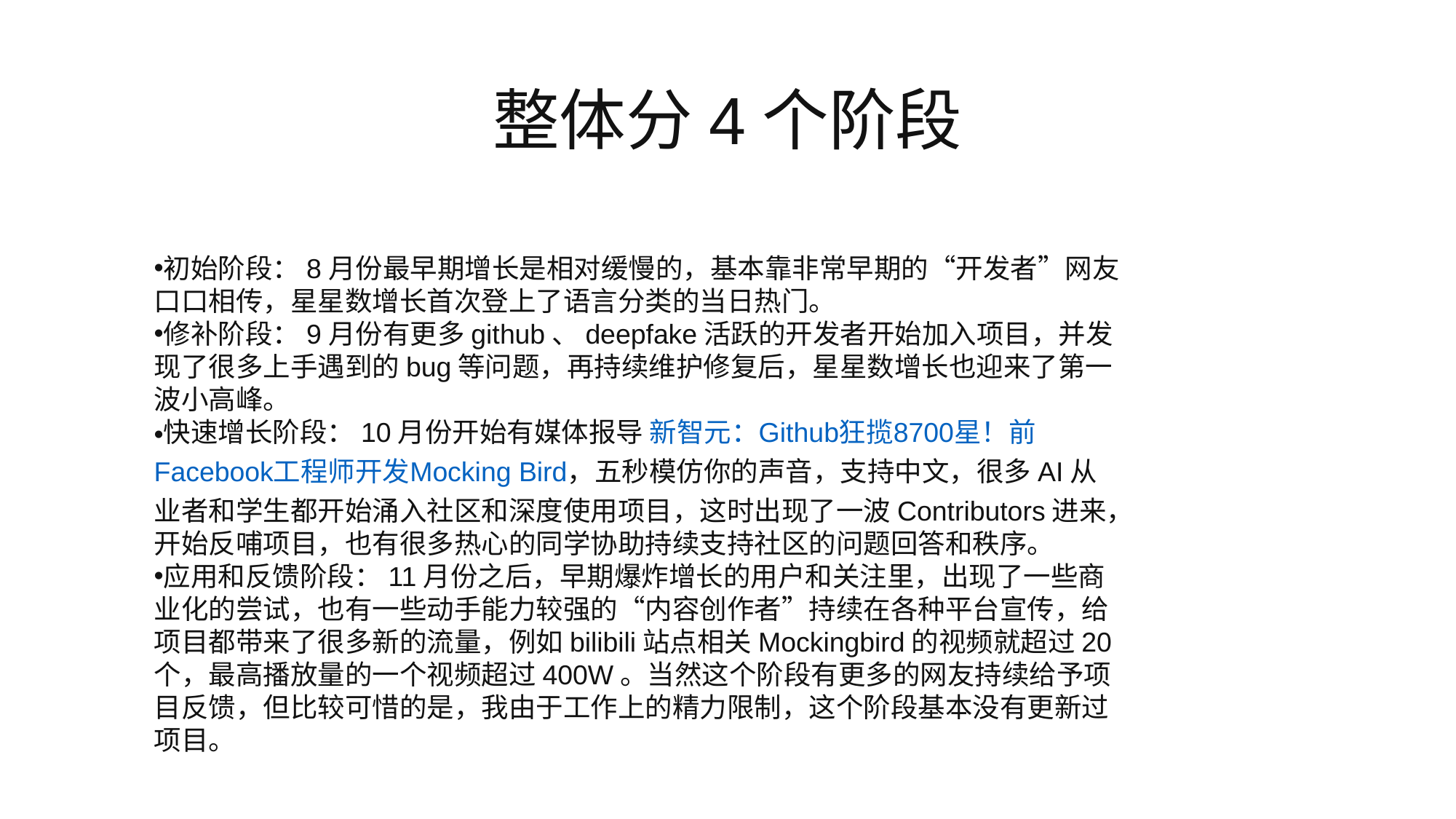

# 整体分4个阶段
初始阶段：8月份最早期增长是相对缓慢的，基本靠非常早期的“开发者”网友口口相传，星星数增长首次登上了语言分类的当日热门。
修补阶段：9月份有更多github、deepfake活跃的开发者开始加入项目，并发现了很多上手遇到的bug等问题，再持续维护修复后，星星数增长也迎来了第一波小高峰。
快速增长阶段：10月份开始有媒体报导 新智元：Github狂揽8700星！前Facebook工程师开发Mocking Bird，五秒模仿你的声音，支持中文，很多AI从业者和学生都开始涌入社区和深度使用项目，这时出现了一波Contributors进来，开始反哺项目，也有很多热心的同学协助持续支持社区的问题回答和秩序。
应用和反馈阶段：11月份之后，早期爆炸增长的用户和关注里，出现了一些商业化的尝试，也有一些动手能力较强的“内容创作者”持续在各种平台宣传，给项目都带来了很多新的流量，例如bilibili站点相关Mockingbird的视频就超过20个，最高播放量的一个视频超过400W。当然这个阶段有更多的网友持续给予项目反馈，但比较可惜的是，我由于工作上的精力限制，这个阶段基本没有更新过项目。